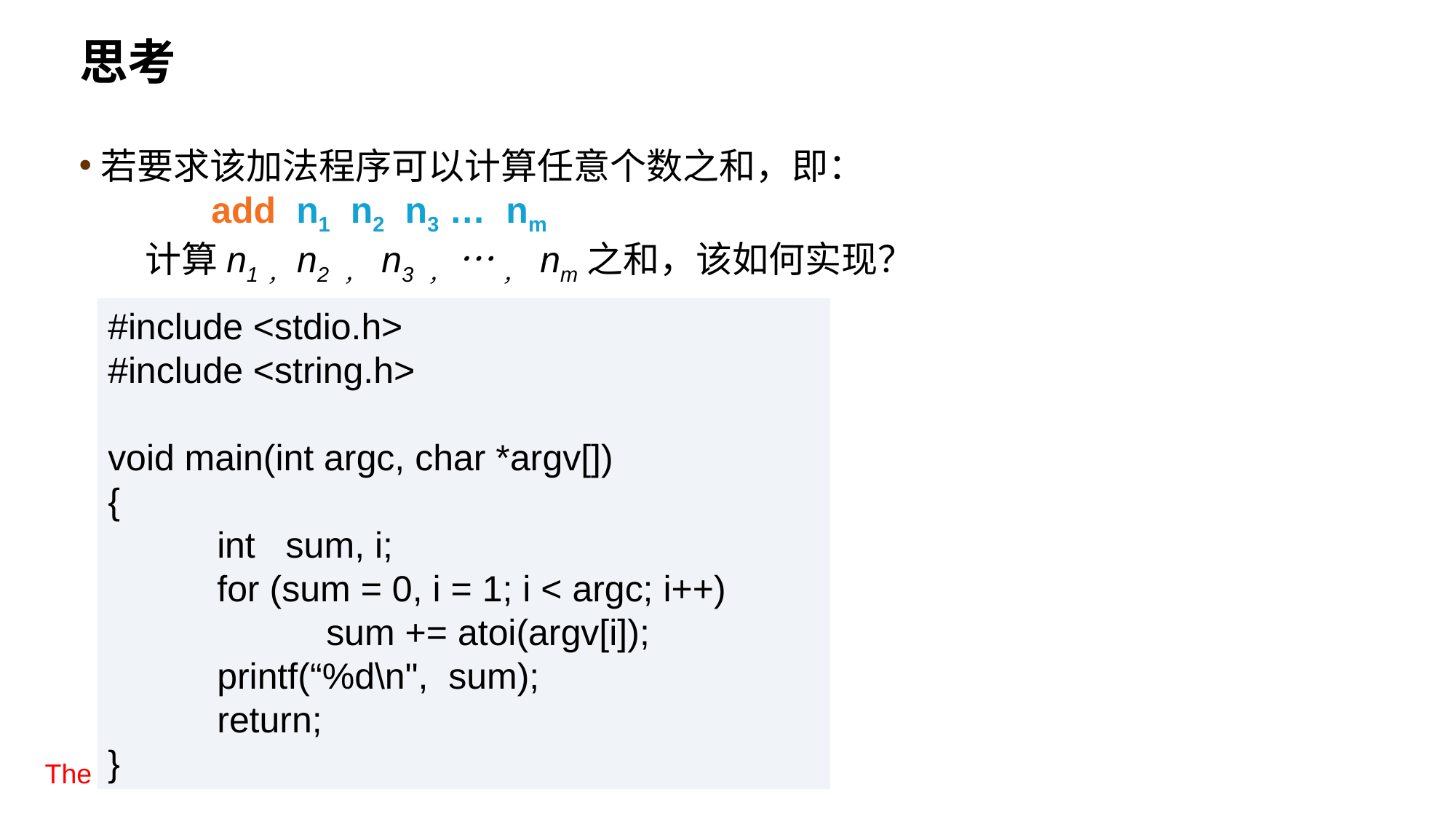

思考
若要求该加法程序可以计算任意个数之和，即：
             add  n1  n2  n3 …  nm
       计算n1，n2 ， n3 ， … ， nm之和，该如何实现？

#include <stdio.h>
#include <string.h>

void main(int argc, char *argv[])
{
	int   sum, i;
	for (sum = 0, i = 1; i < argc; i++)
		sum += atoi(argv[i]);
	printf(“%d\n",  sum);
	return;
}
The C Programming Language